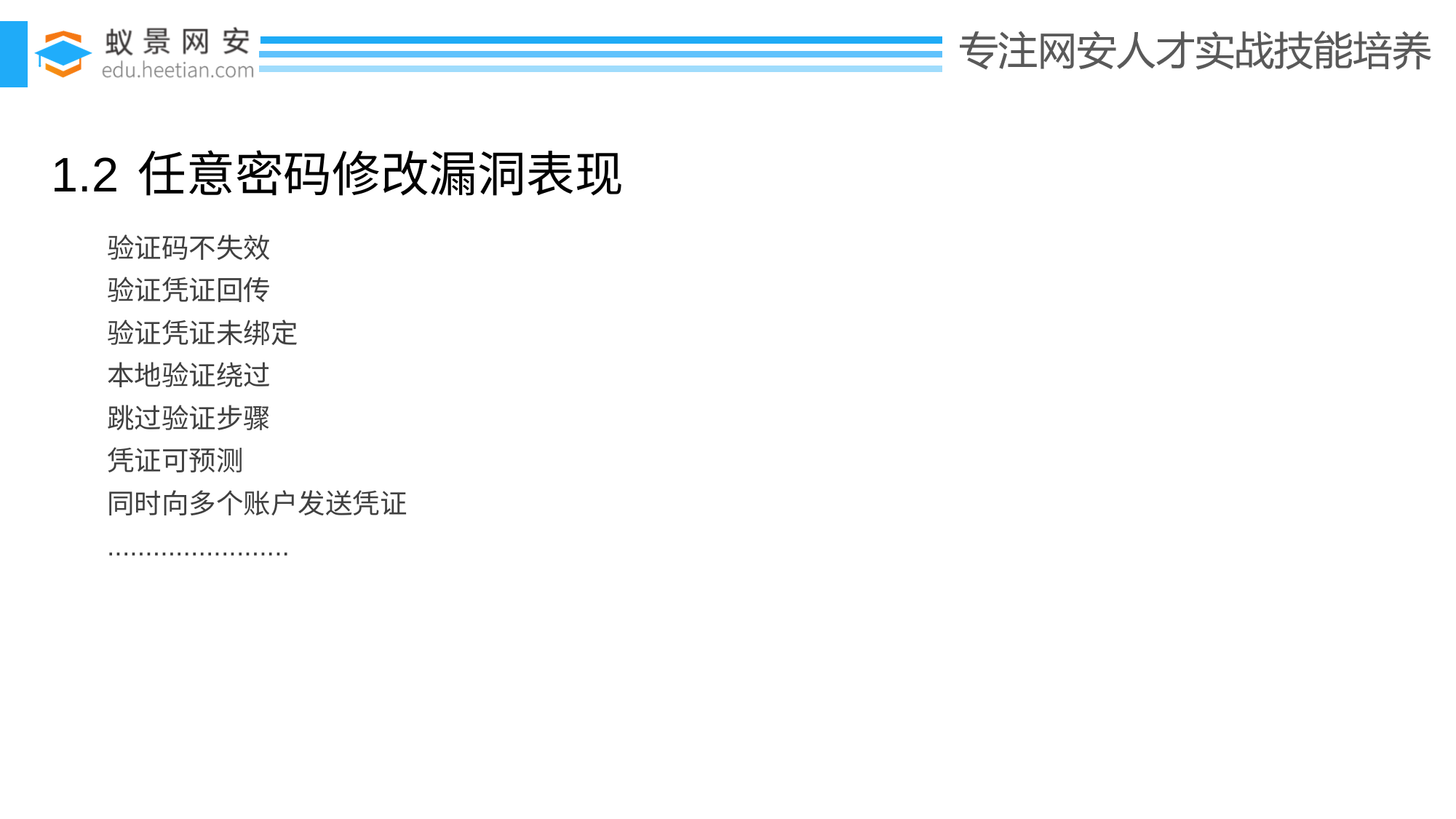

任意密码修改漏洞表现
1.2
验证码不失效
验证凭证回传
验证凭证未绑定
本地验证绕过
跳过验证步骤
凭证可预测
同时向多个账户发送凭证
........................